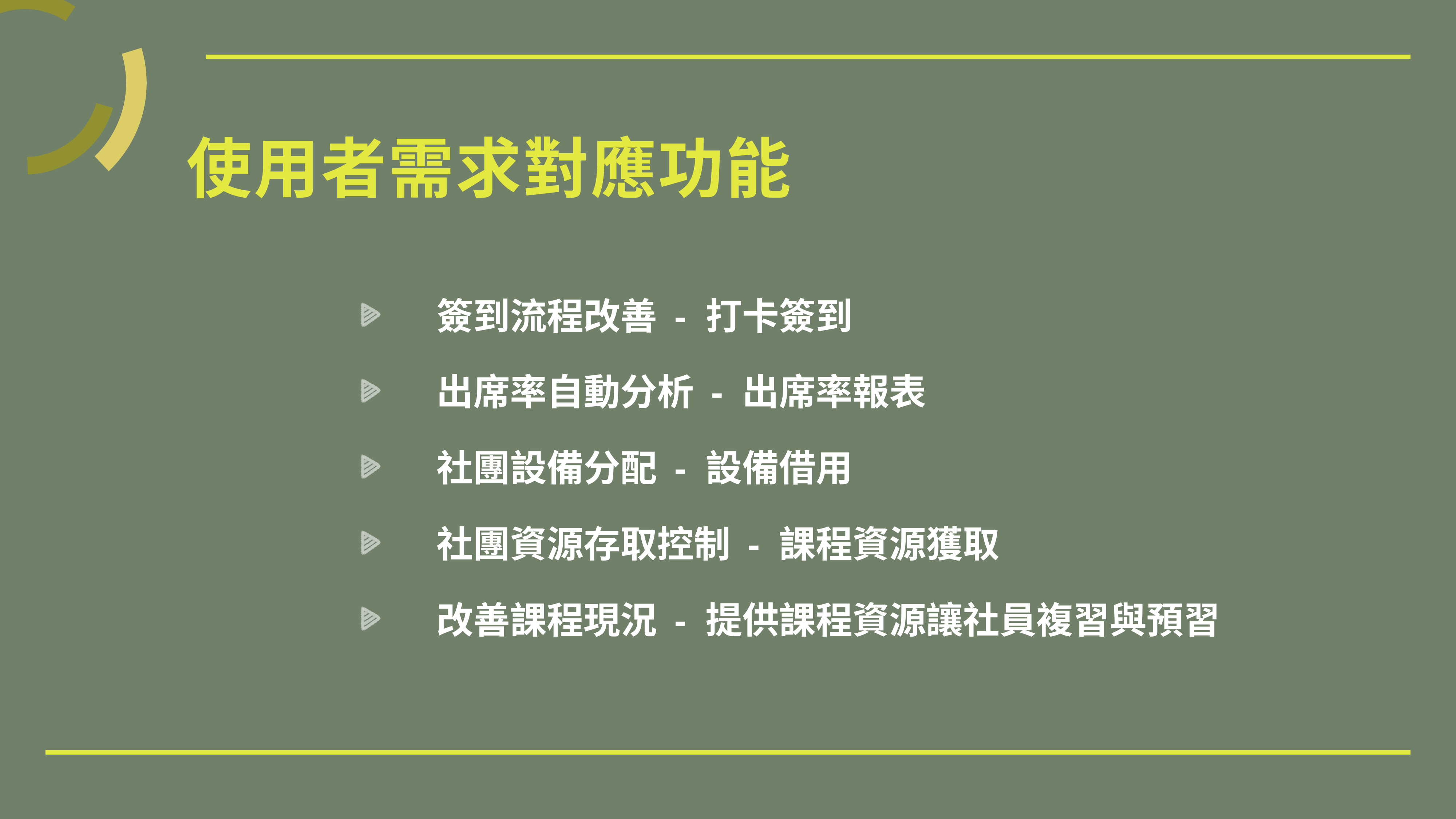

# 使用者需求對應功能
  簽到流程改善 - 打卡簽到
  出席率自動分析 - 出席率報表
  社團設備分配 - 設備借用
  社團資源存取控制 - 課程資源獲取
  改善課程現況 - 提供課程資源讓社員複習與預習